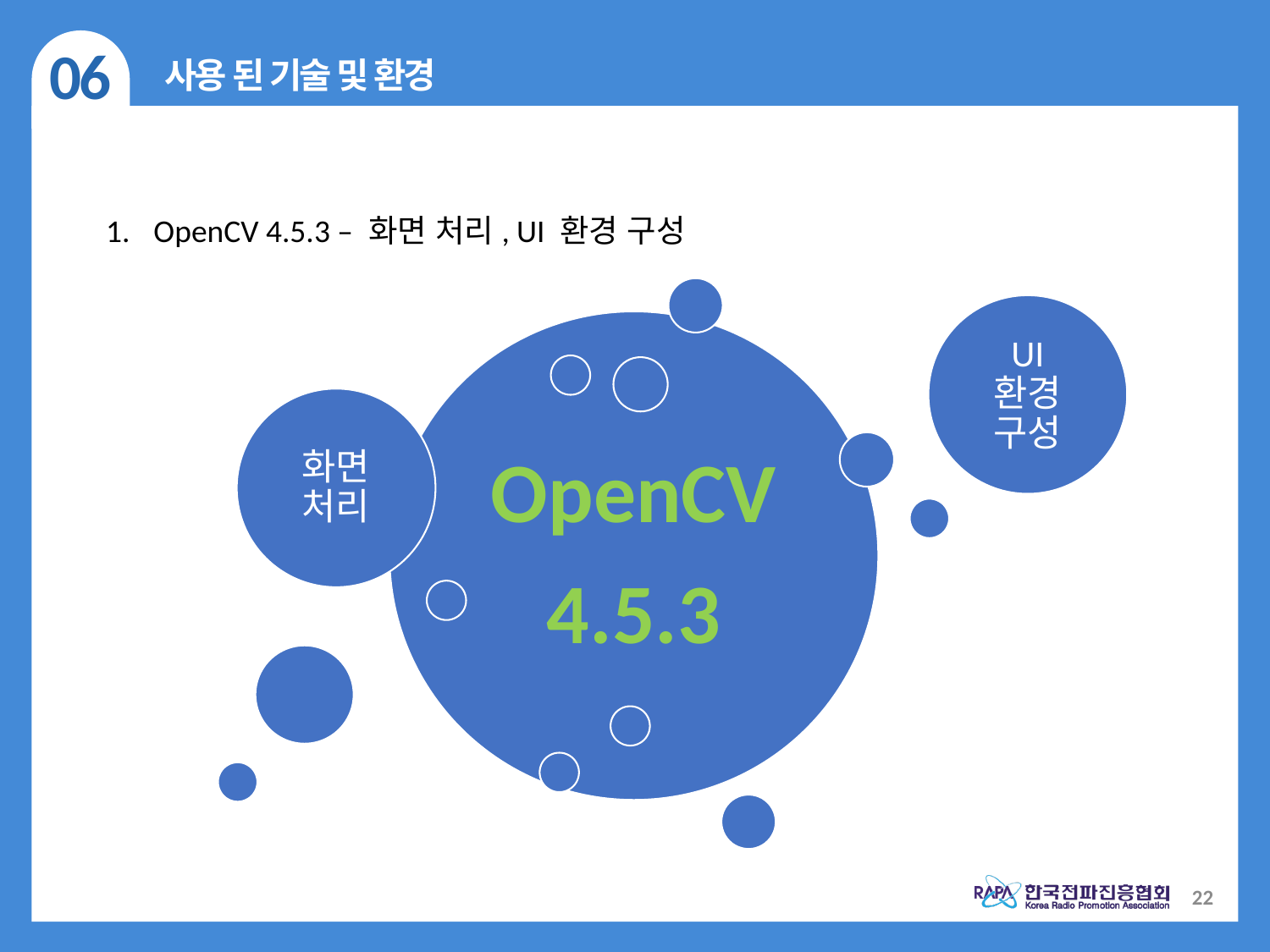

06
사용 된 기술 및 환경
OpenCV 4.5.3 – 화면 처리, UI 환경 구성
OpenCV
4.5.3
화면 처리
UI 환경 구성
22